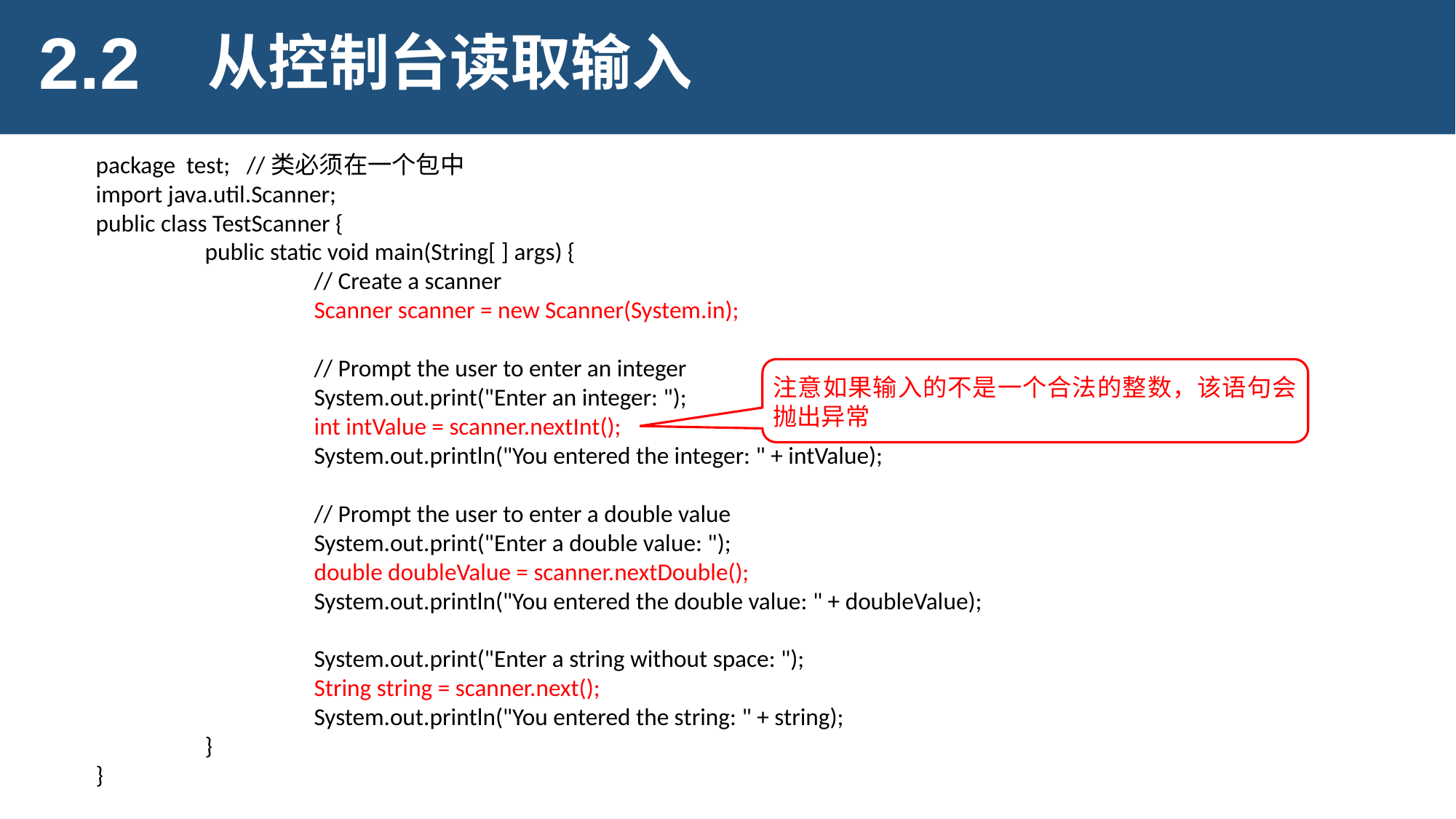

2.2
从控制台读取输入
package  test;   //类必须在一个包中
import java.util.Scanner;
public class TestScanner {
	public static void main(String[ ] args) {
		// Create a scanner
		Scanner scanner = new Scanner(System.in);

		// Prompt the user to enter an integer
		System.out.print("Enter an integer: ");
		int intValue = scanner.nextInt();
		System.out.println("You entered the integer: " + intValue);

		// Prompt the user to enter a double value
		System.out.print("Enter a double value: ");
		double doubleValue = scanner.nextDouble();
		System.out.println("You entered the double value: " + doubleValue);

		System.out.print("Enter a string without space: ");
		String string = scanner.next();
		System.out.println("You entered the string: " + string);
	}
}

注意如果输入的不是一个合法的整数，该语句会抛出异常